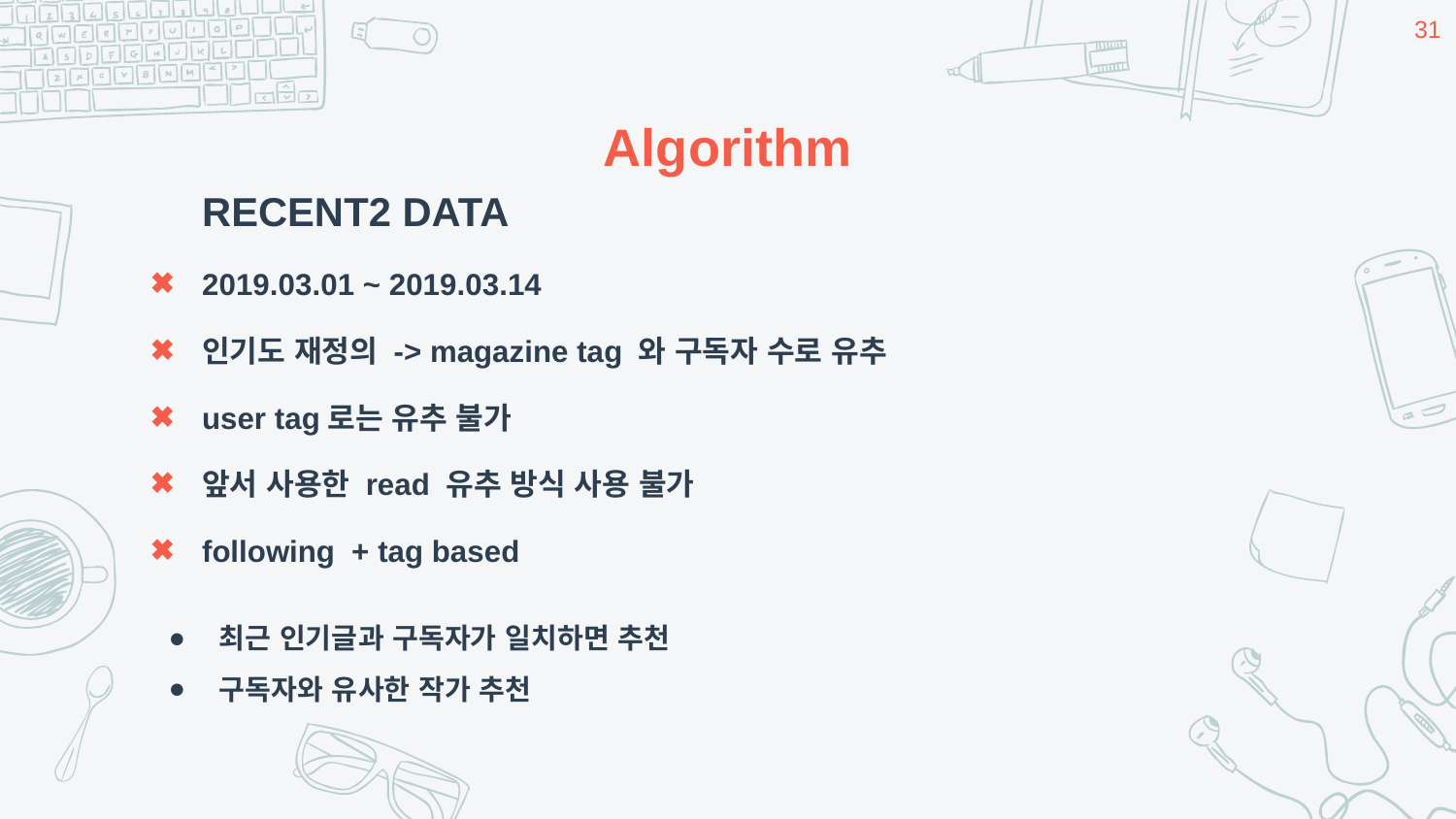

31
# Algorithm

RECENT2 DATA
2019.03.01 ~ 2019.03.14
인기도 재정의 -> magazine tag 와 구독자 수로 유추
user tag로는 유추 불가
앞서 사용한 read 유추 방식 사용 불가
following  + tag based

최근 인기글과 구독자가 일치하면 추천
구독자와 유사한 작가 추천